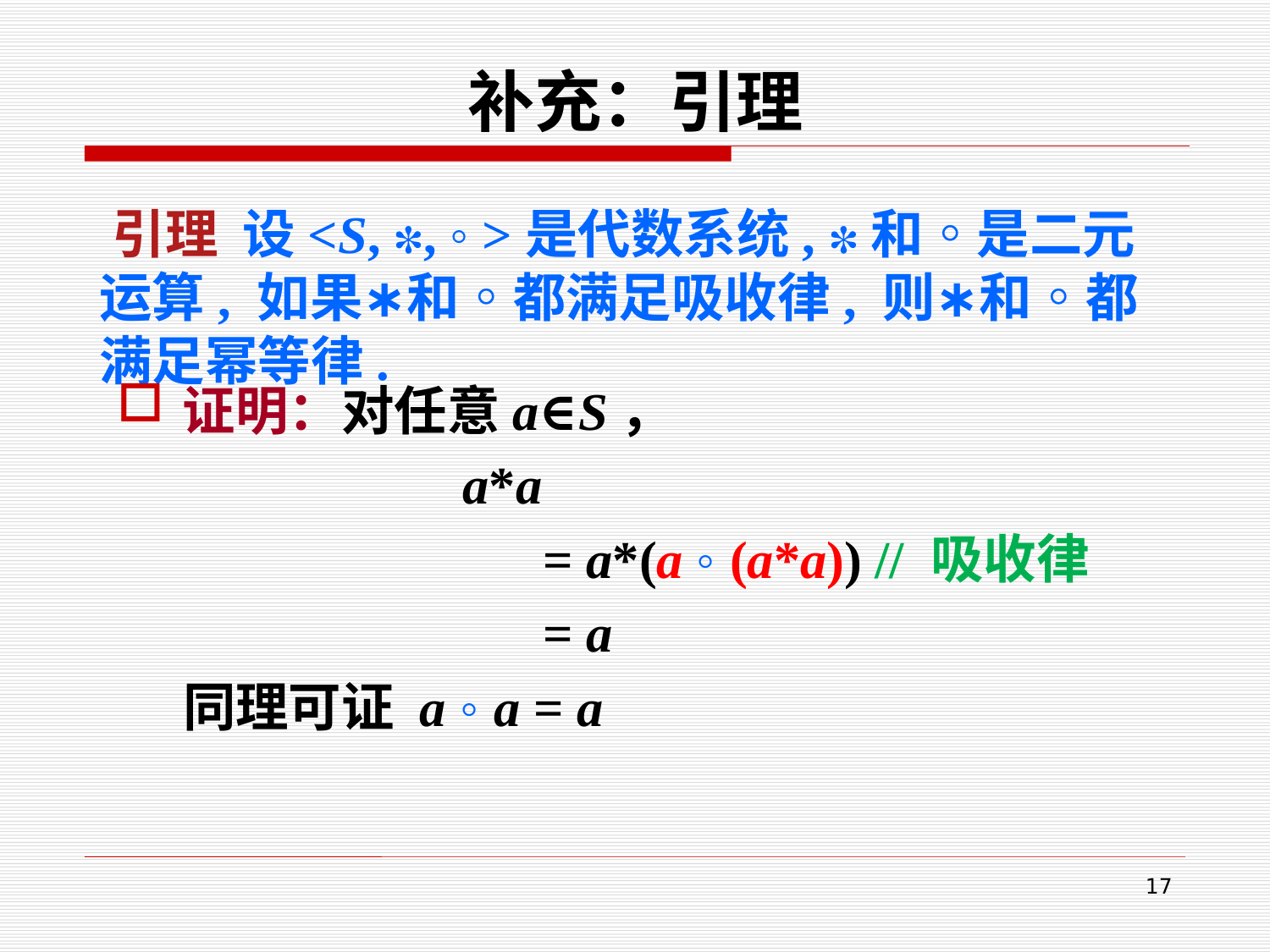

# 补充：引理
    引理  设<S, ∗, ◦ >是代数系统, ∗和◦是二元运算, 如果∗和◦都满足吸收律, 则∗和◦都满足幂等律.
证明：对任意a∈S，
                     a*a
                           = a*(a ◦ (a*a)) // 吸收律
                           = a
同理可证 a ◦ a = a
17